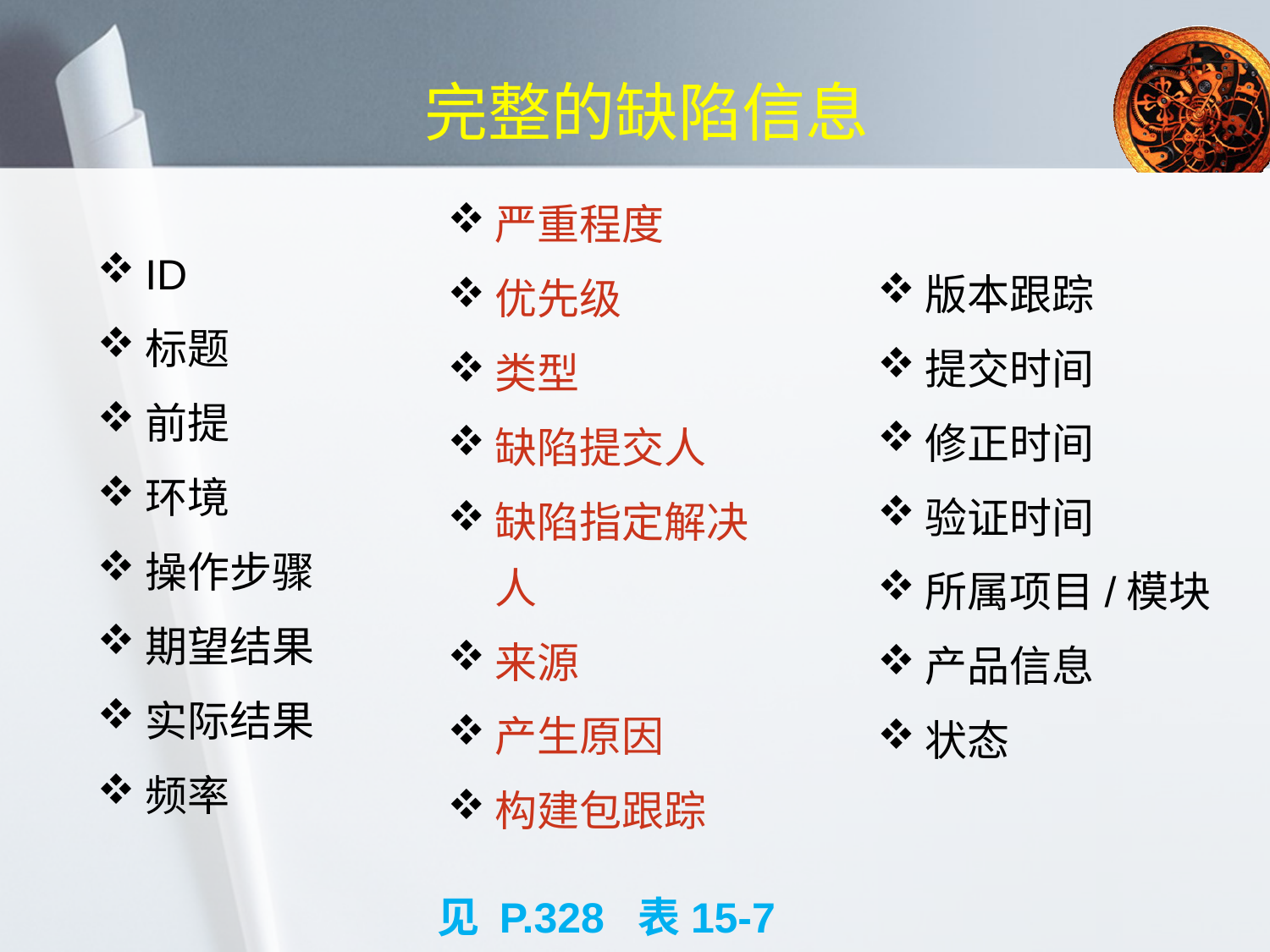

# 完整的缺陷信息
严重程度
优先级
类型
缺陷提交人
缺陷指定解决人
来源
产生原因
构建包跟踪
ID
标题
前提
环境
操作步骤
期望结果
实际结果
频率
版本跟踪
提交时间
修正时间
验证时间
所属项目/模块
产品信息
状态
见 P.328  表15-7